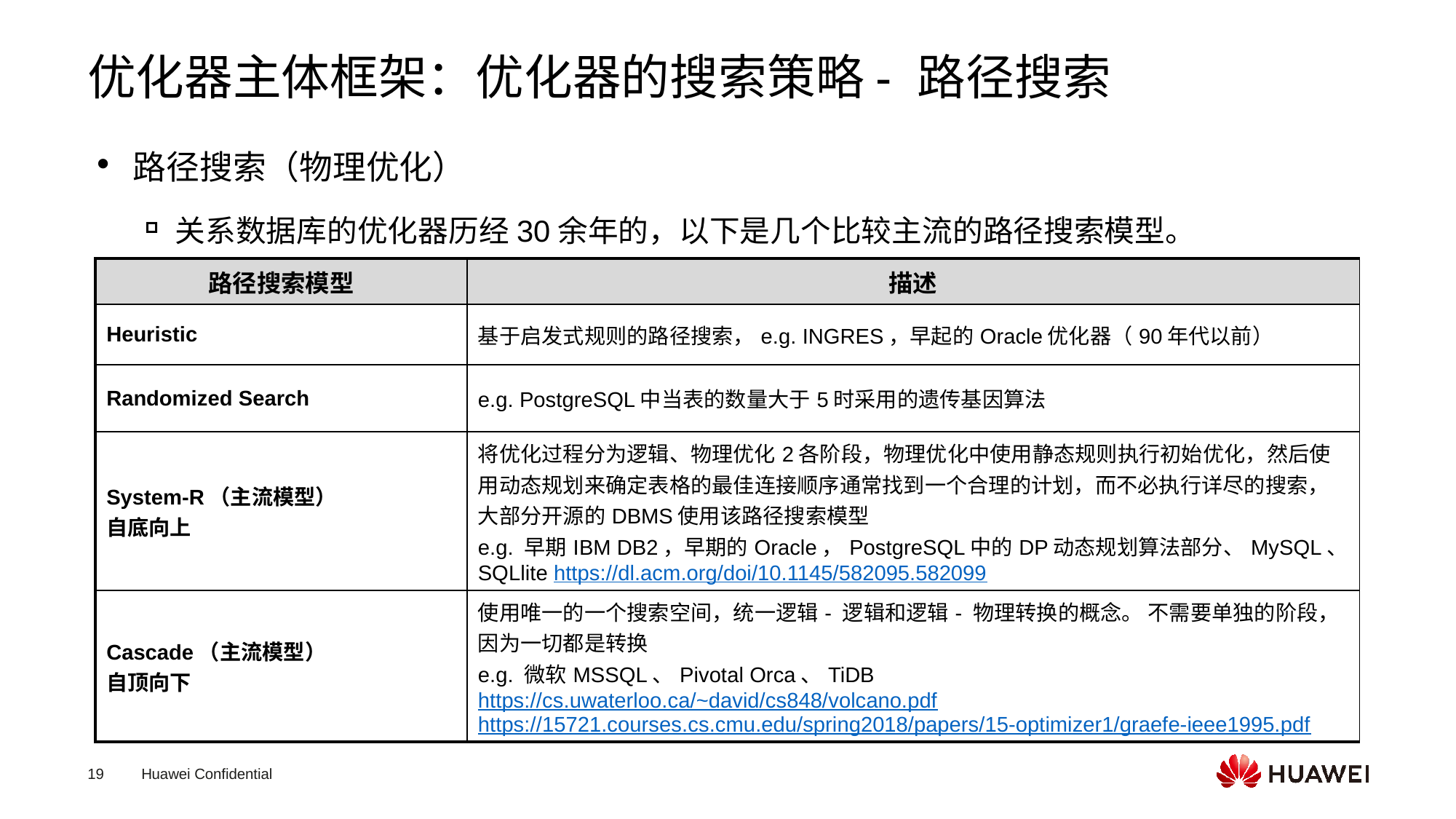

# 优化器主体框架：优化器的搜索策略- 路径搜索
路径搜索（物理优化）
关系数据库的优化器历经30余年的，以下是几个比较主流的路径搜索模型。
| 路径搜索模型 | 描述 |
| --- | --- |
| Heuristic | 基于启发式规则的路径搜索，e.g. INGRES，早起的Oracle优化器（90年代以前） |
| Randomized Search | e.g. PostgreSQL中当表的数量大于5时采用的遗传基因算法 |
| System-R（主流模型） 自底向上 | 将优化过程分为逻辑、物理优化2各阶段，物理优化中使用静态规则执行初始优化，然后使用动态规划来确定表格的最佳连接顺序通常找到一个合理的计划，而不必执行详尽的搜索，大部分开源的DBMS使用该路径搜索模型 e.g. 早期IBM DB2，早期的Oracle，PostgreSQL中的DP动态规划算法部分、MySQL、SQLlite https://dl.acm.org/doi/10.1145/582095.582099 |
| Cascade（主流模型） 自顶向下 | 使用唯一的一个搜索空间，统一逻辑- 逻辑和逻辑- 物理转换的概念。 不需要单独的阶段，因为一切都是转换 e.g. 微软MSSQL、Pivotal Orca、TiDB https://cs.uwaterloo.ca/~david/cs848/volcano.pdf https://15721.courses.cs.cmu.edu/spring2018/papers/15-optimizer1/graefe-ieee1995.pdf |